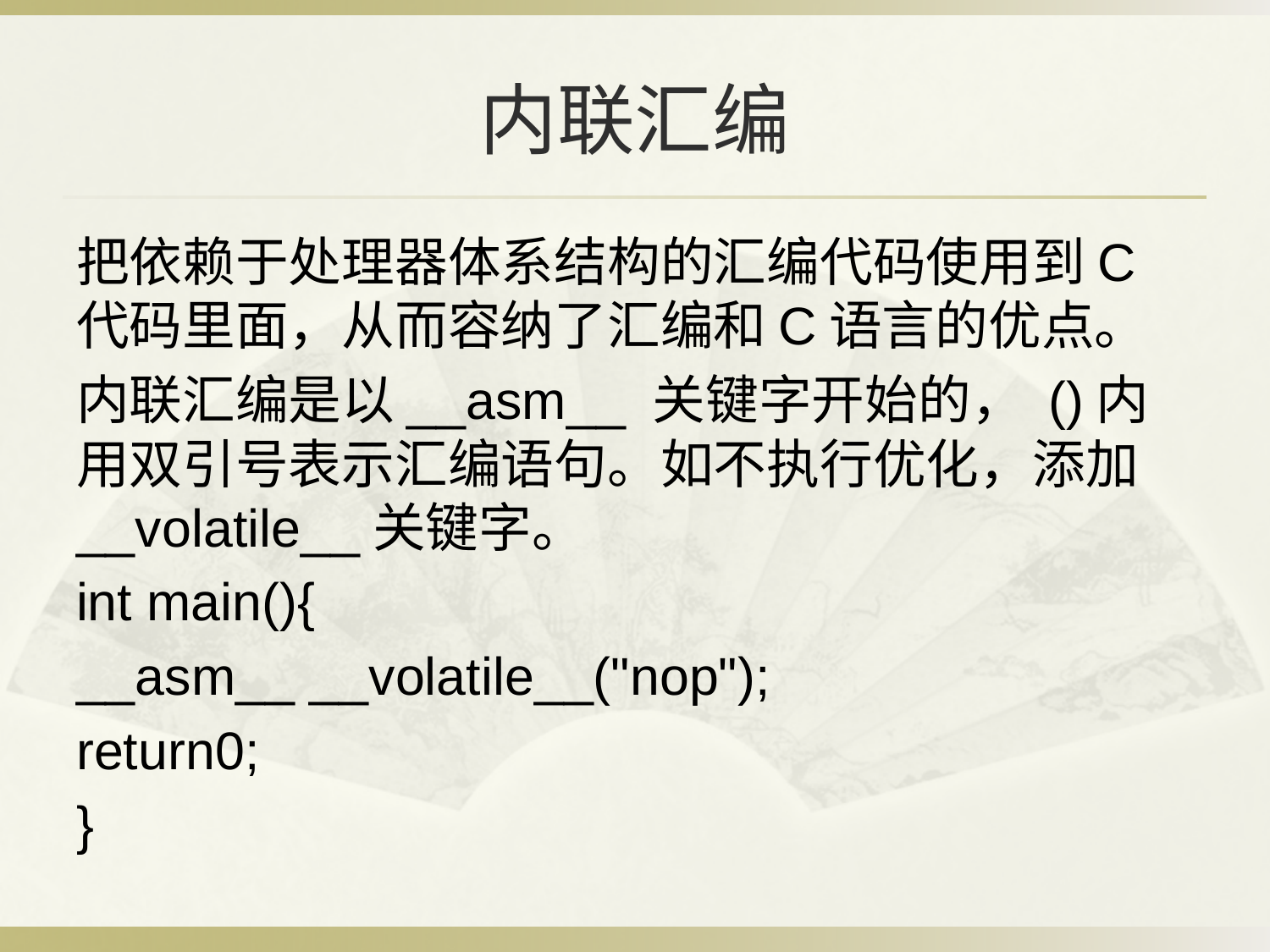

# 内联汇编
把依赖于处理器体系结构的汇编代码使用到C代码里面，从而容纳了汇编和C语言的优点。
内联汇编是以__asm__ 关键字开始的， ()内用双引号表示汇编语句。如不执行优化，添加__volatile__关键字。
int main(){
__asm__ __volatile__("nop");
return0;
}